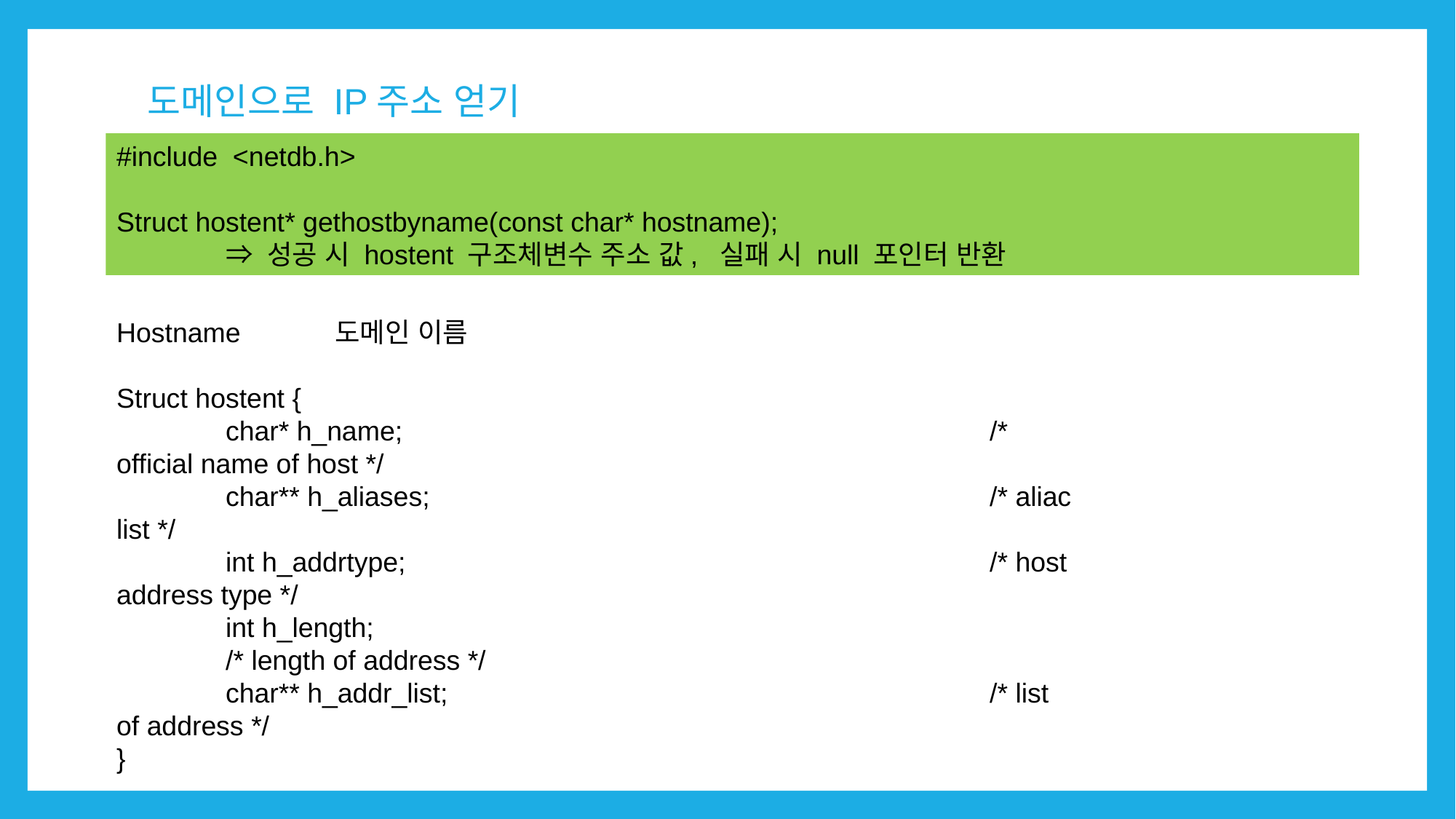

# 도메인으로 IP주소 얻기
#include  <netdb.h>

Struct hostent* gethostbyname(const char* hostname);
	⇒ 성공 시 hostent 구조체변수 주소 값,  실패 시 null 포인터 반환
Hostname	도메인 이름

Struct hostent {
	char* h_name;						/* official name of host */
	char** h_aliases;						/* aliac list */
	int h_addrtype;						/* host address type */
	int h_length;							/* length of address */
	char** h_addr_list;					/* list of address */
}